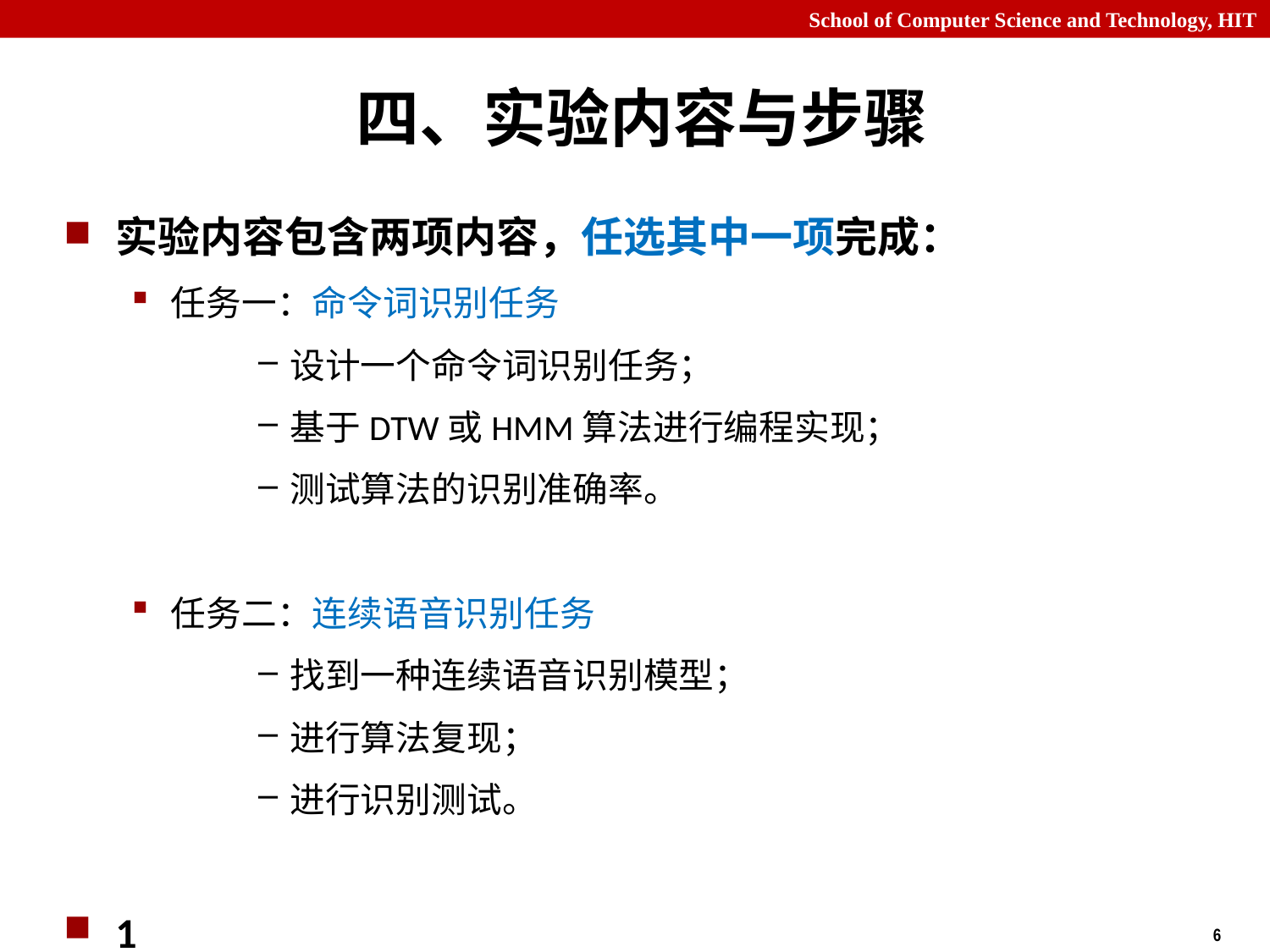

# 四、实验内容与步骤
实验内容包含两项内容，任选其中一项完成：
任务一：命令词识别任务
设计一个命令词识别任务；
基于DTW或HMM算法进行编程实现；
测试算法的识别准确率。

任务二：连续语音识别任务
找到一种连续语音识别模型；
进行算法复现；
进行识别测试。

1